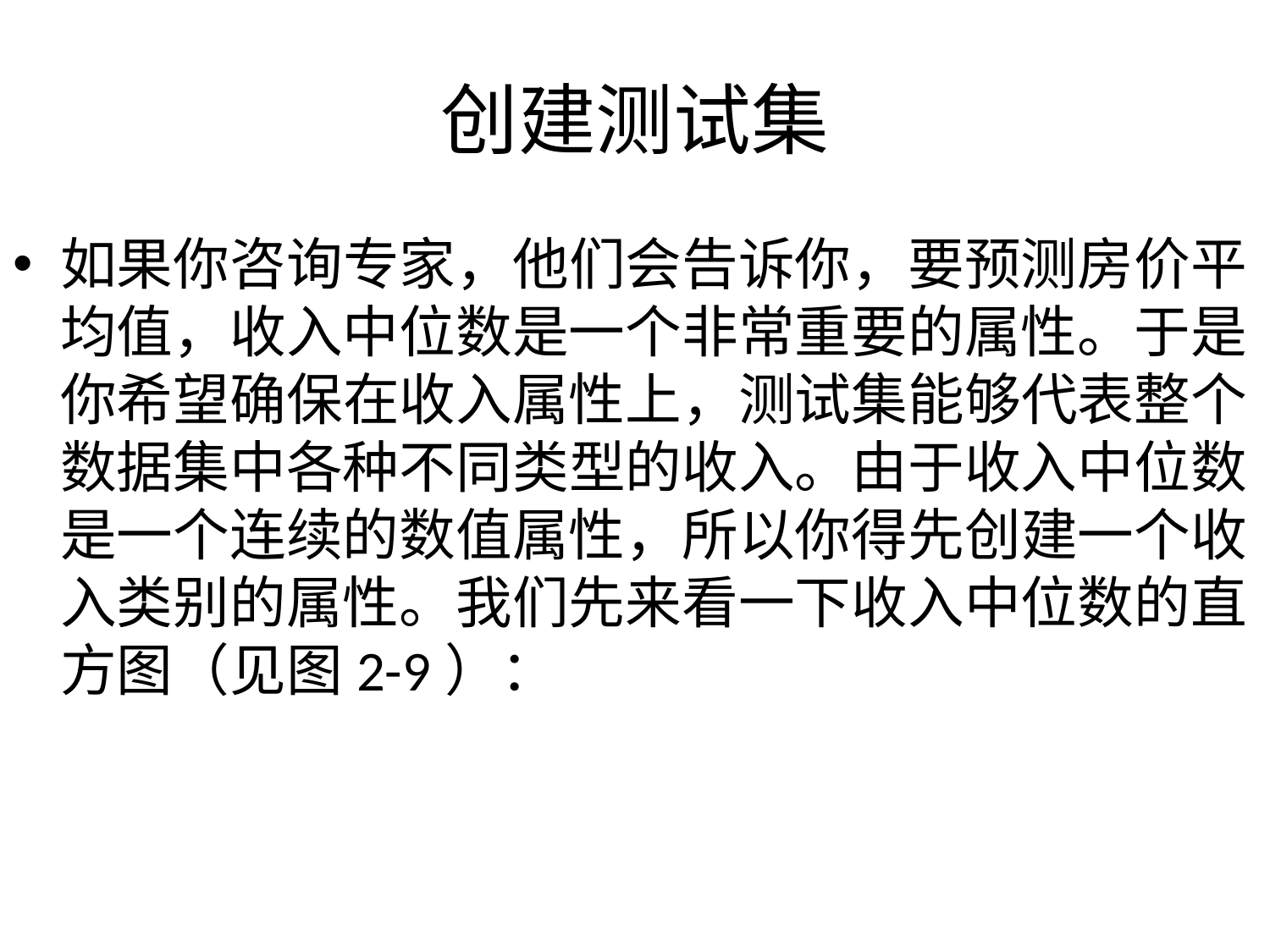

# 创建测试集
如果你咨询专家，他们会告诉你，要预测房价平均值，收入中位数是一个非常重要的属性。于是你希望确保在收入属性上，测试集能够代表整个数据集中各种不同类型的收入。由于收入中位数是一个连续的数值属性，所以你得先创建一个收入类别的属性。我们先来看一下收入中位数的直方图（见图2-9）：